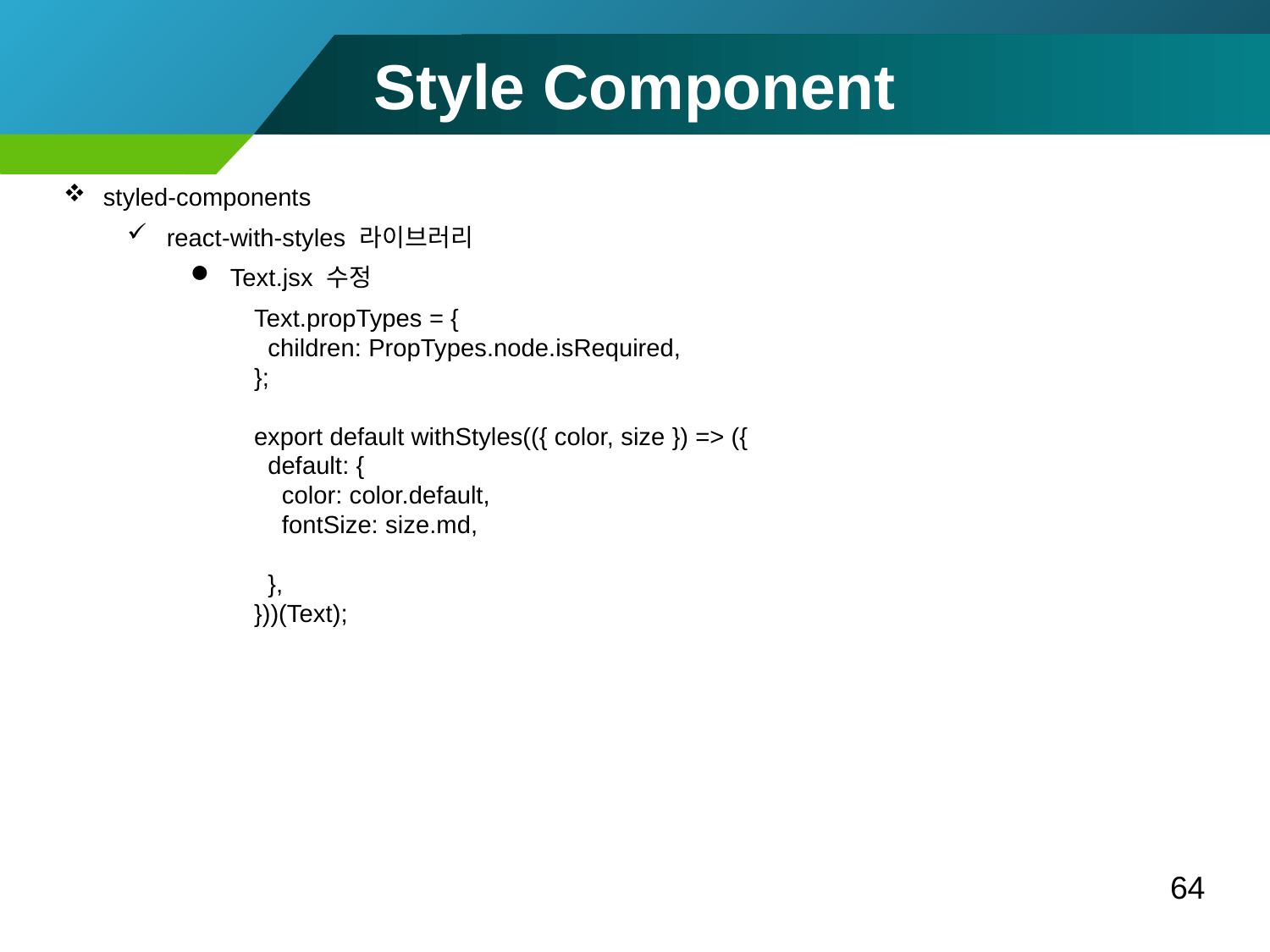

Style Component
styled-components
react-with-styles 라이브러리
Text.jsx 수정
Text.propTypes = {
  children: PropTypes.node.isRequired,
};

export default withStyles(({ color, size }) => ({
  default: {
    color: color.default,
    fontSize: size.md,

  },
}))(Text);

64